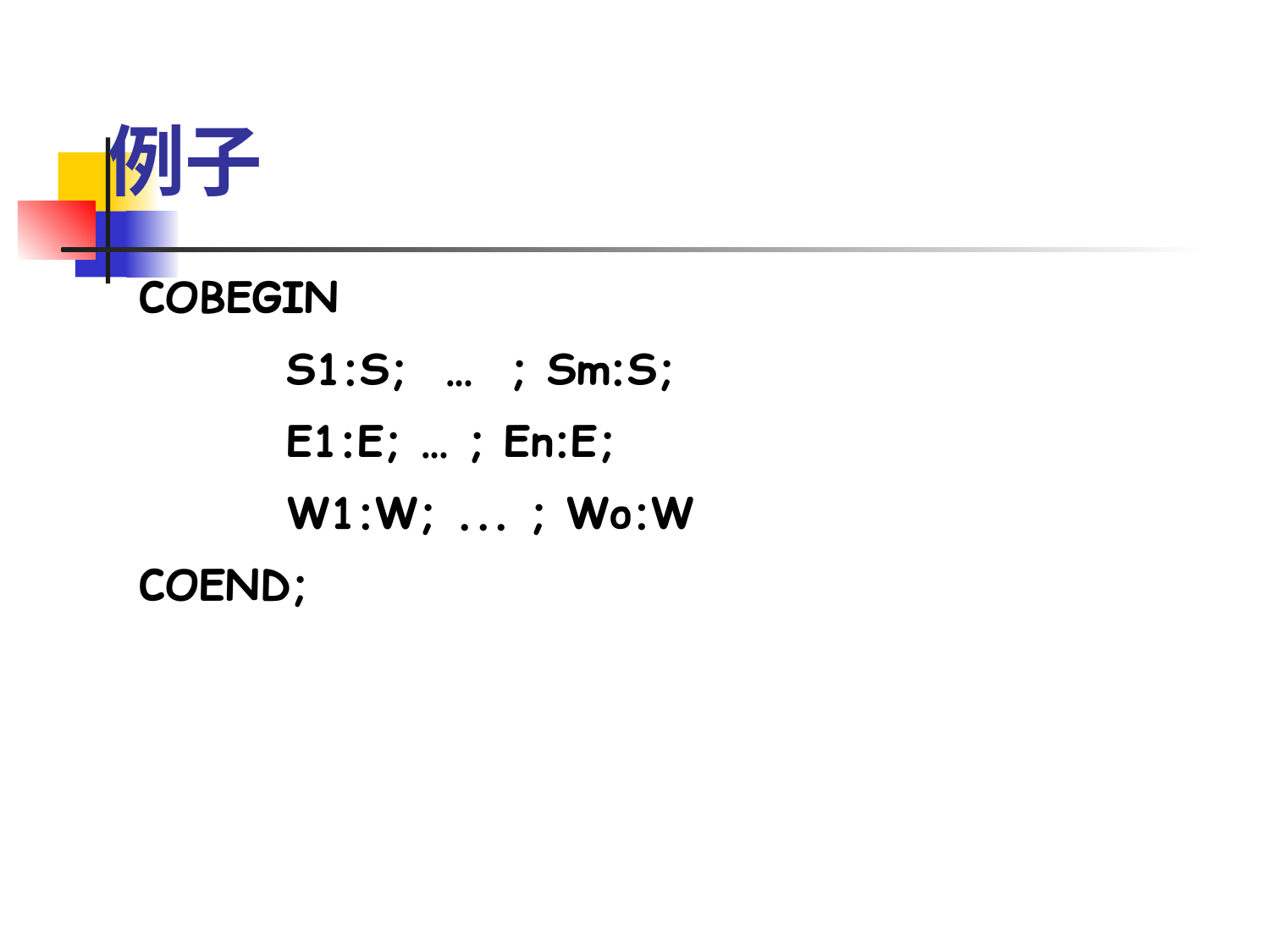

# 例子
COBEGIN
        S1:S;  …  ; Sm:S;
        E1:E; … ; En:E;
        W1:W; ... ; Wo:W
COEND;